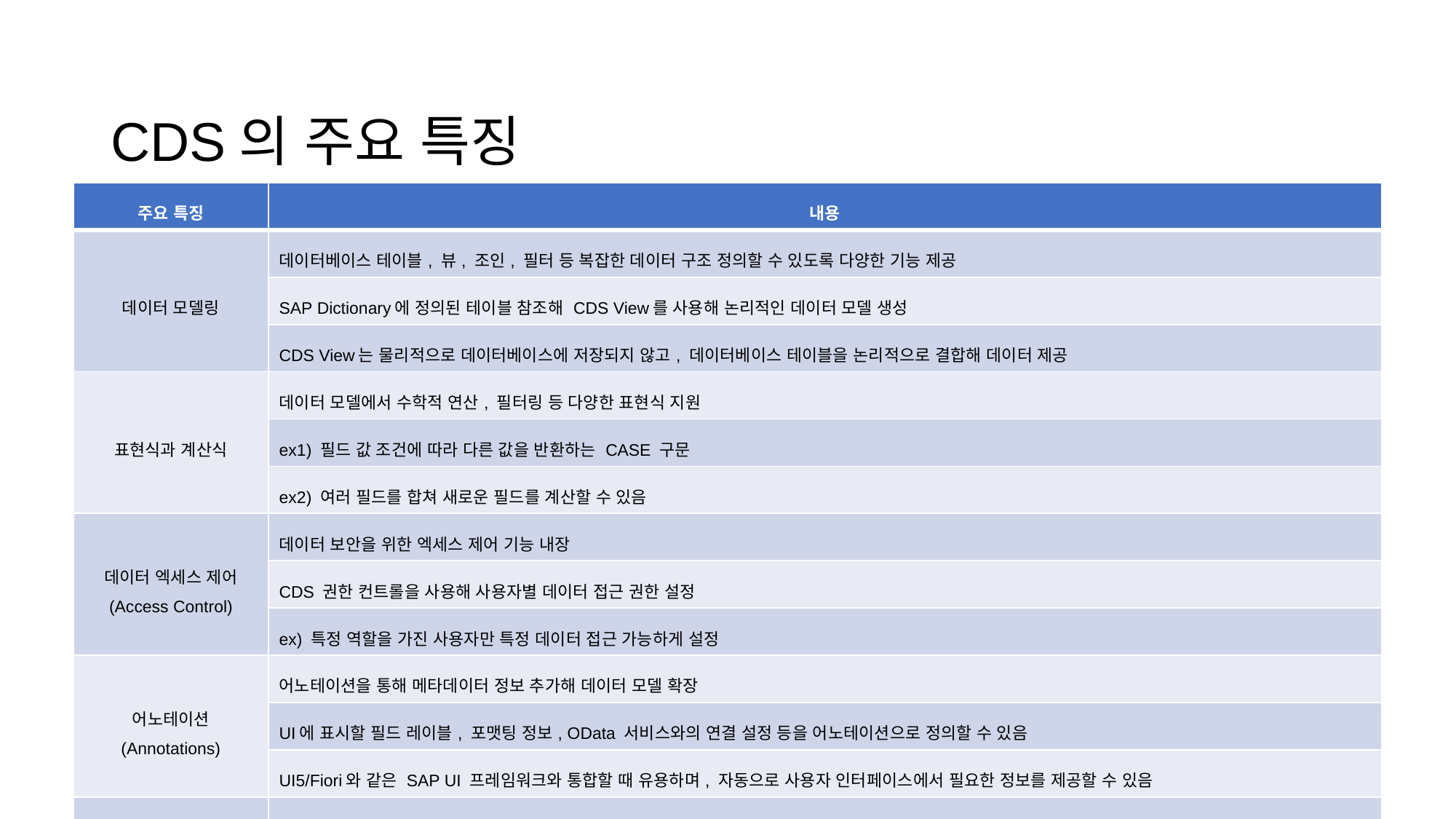

# CDS의 주요 특징
| 주요 특징 | 내용 |
| --- | --- |
| 데이터 모델링 | 데이터베이스 테이블, 뷰, 조인, 필터 등 복잡한 데이터 구조 정의할 수 있도록 다양한 기능 제공 |
|  | SAP Dictionary에 정의된 테이블 참조해 CDS View를 사용해 논리적인 데이터 모델 생성 |
|  | CDS View는 물리적으로 데이터베이스에 저장되지 않고, 데이터베이스 테이블을 논리적으로 결합해 데이터 제공 |
| 표현식과 계산식 | 데이터 모델에서 수학적 연산, 필터링 등 다양한 표현식 지원 |
|  | ex1) 필드 값 조건에 따라 다른 값을 반환하는 CASE 구문 |
|  | ex2) 여러 필드를 합쳐 새로운 필드를 계산할 수 있음 |
| 데이터 엑세스 제어 (Access Control) | 데이터 보안을 위한 엑세스 제어 기능 내장 |
|  | CDS 권한 컨트롤을 사용해 사용자별 데이터 접근 권한 설정 |
|  | ex) 특정 역할을 가진 사용자만 특정 데이터 접근 가능하게 설정 |
| 어노테이션 (Annotations) | 어노테이션을 통해 메타데이터 정보 추가해 데이터 모델 확장 |
|  | UI에 표시할 필드 레이블, 포맷팅 정보, OData 서비스와의 연결 설정 등을 어노테이션으로 정의할 수 있음 |
|  | UI5/Fiori와 같은 SAP UI 프레임워크와 통합할 때 유용하며, 자동으로 사용자 인터페이스에서 필요한 정보를 제공할 수 있음 |
| OData 서비스 자동 생성 | OData 서비스를 자동으로 생성해 외부 어플리케이션에 데이터를 노출할 수 있음 |
|  | 이를 통해 CDS View로 정의된 데이터 모델을 RAP의 Service Definition 및 Service Binding을 통해 외부에서 접근 가능하게 만들 수 있음 |